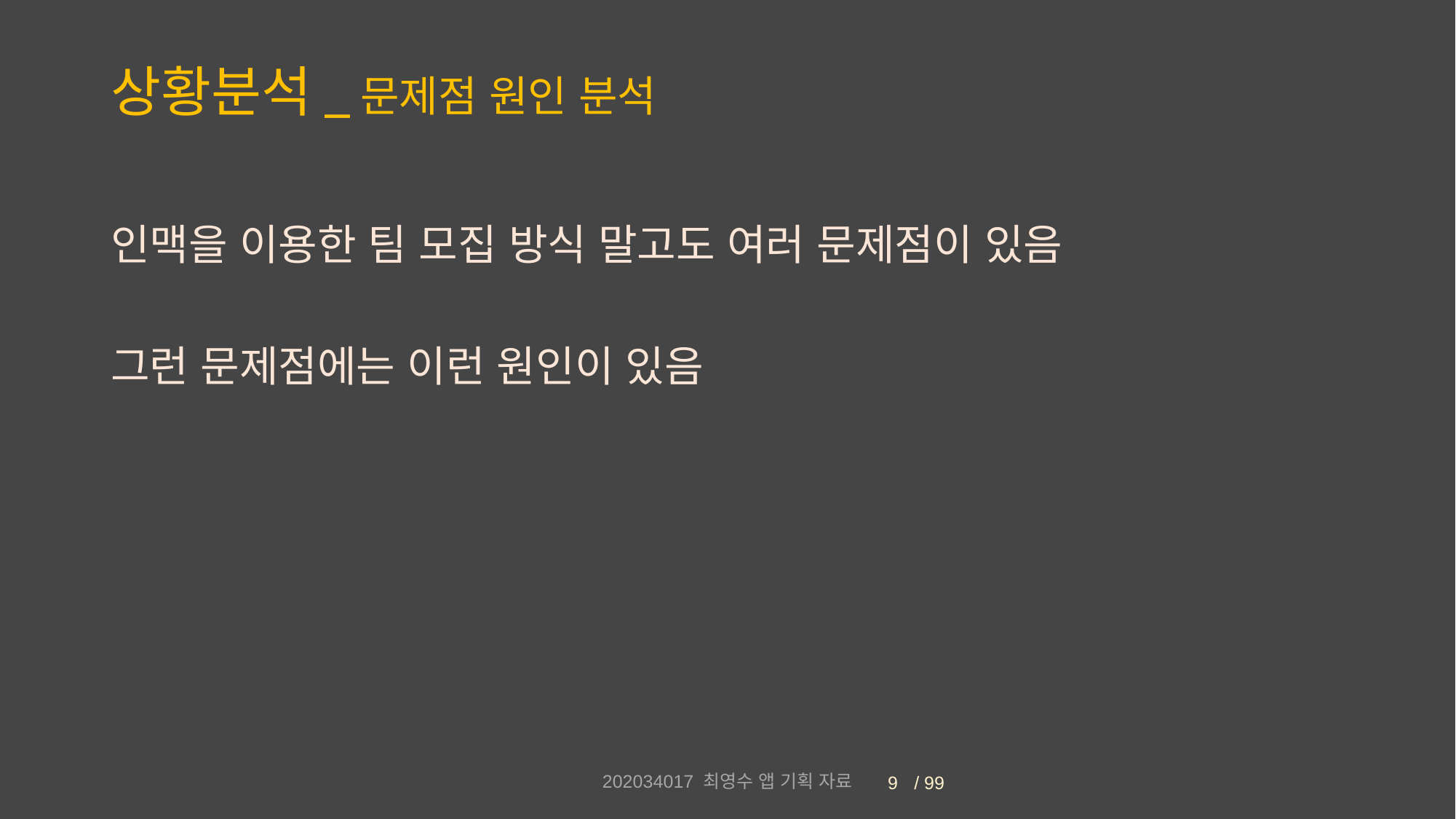

# 상황분석_문제점 원인 분석
인맥을 이용한 팀 모집 방식 말고도 여러 문제점이 있음

그런 문제점에는 이런 원인이 있음
202034017 최영수 앱 기획 자료
9